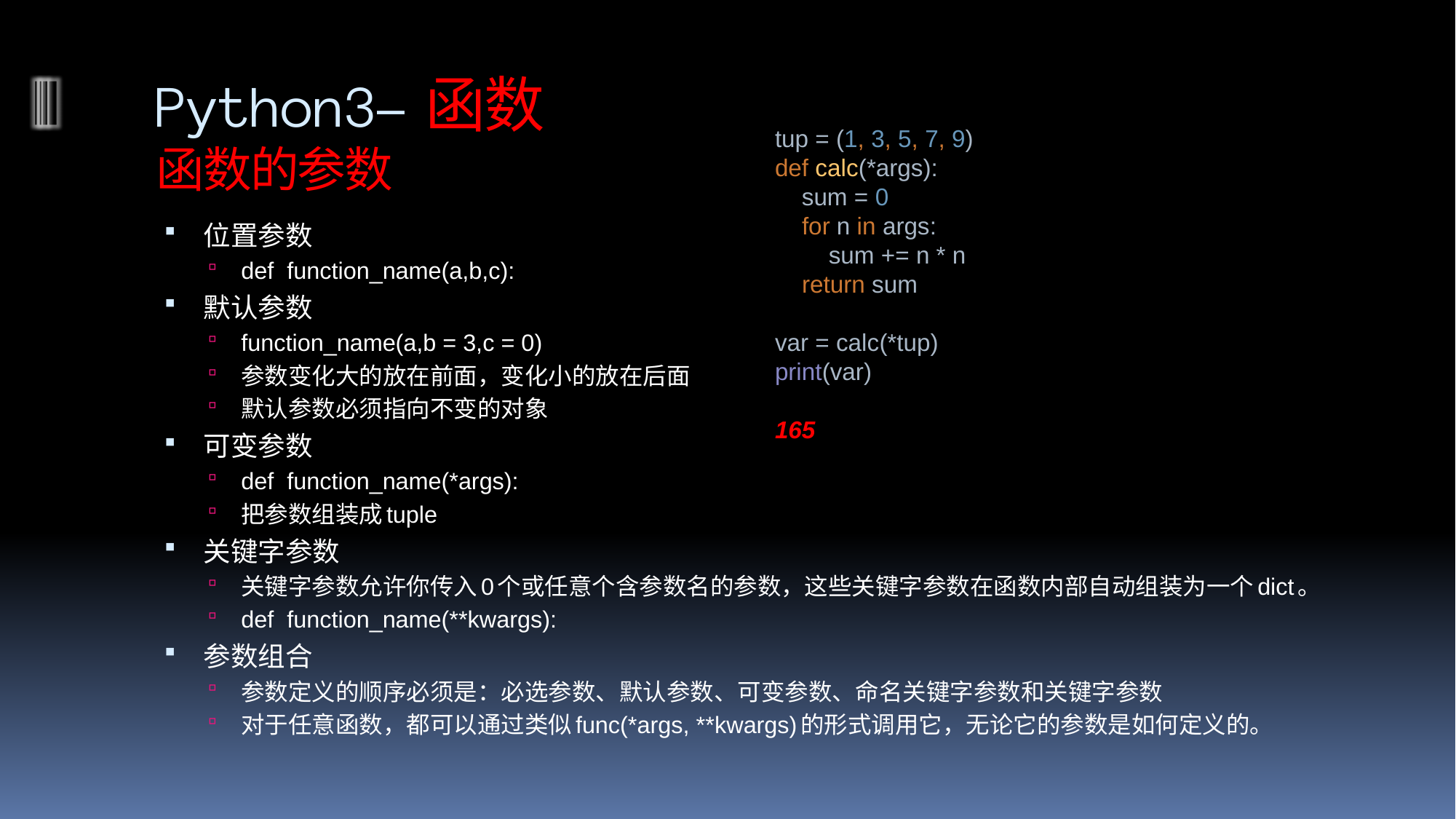

# Python3-函数 函数的参数
tup = (1, 3, 5, 7, 9)
def calc(*args):
    sum = 0
    for n in args:
        sum += n * n
    return sum
var = calc(*tup)
print(var)

165
位置参数
def  function_name(a,b,c):
默认参数
function_name(a,b = 3,c = 0)
参数变化大的放在前面，变化小的放在后面
默认参数必须指向不变的对象
可变参数
def  function_name(*args):
把参数组装成tuple
关键字参数
关键字参数允许你传入0个或任意个含参数名的参数，这些关键字参数在函数内部自动组装为一个dict。
def  function_name(**kwargs):
参数组合
参数定义的顺序必须是：必选参数、默认参数、可变参数、命名关键字参数和关键字参数
对于任意函数，都可以通过类似func(*args, **kwargs)的形式调用它，无论它的参数是如何定义的。